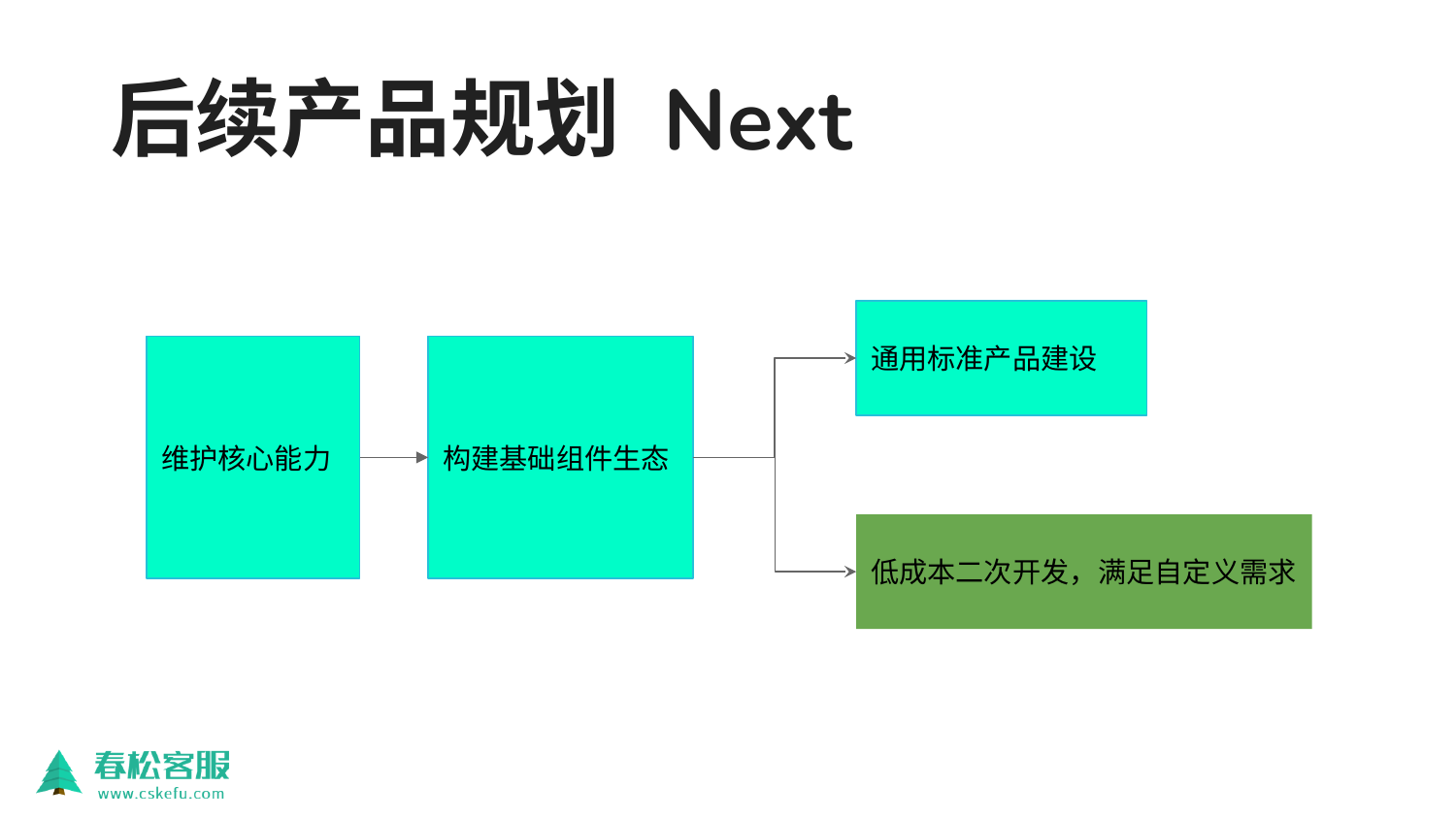

# 后续产品规划 Next
通用标准产品建设
维护核心能力
构建基础组件生态
低成本二次开发，满足自定义需求